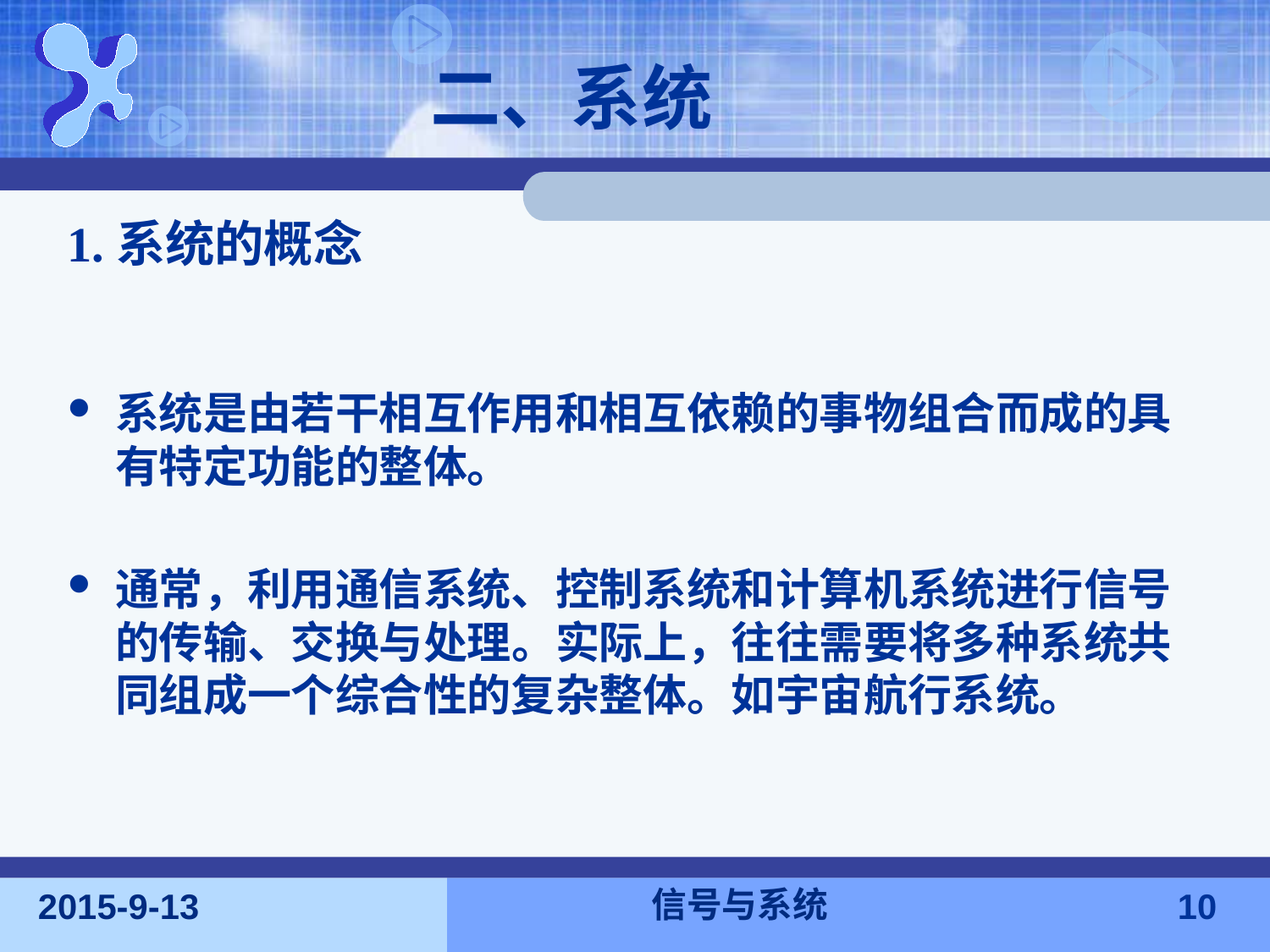

# 二、系统
1.系统的概念

系统是由若干相互作用和相互依赖的事物组合而成的具有特定功能的整体。

通常，利用通信系统、控制系统和计算机系统进行信号的传输、交换与处理。实际上，往往需要将多种系统共同组成一个综合性的复杂整体。如宇宙航行系统。
信号与系统
2015-9-13
10